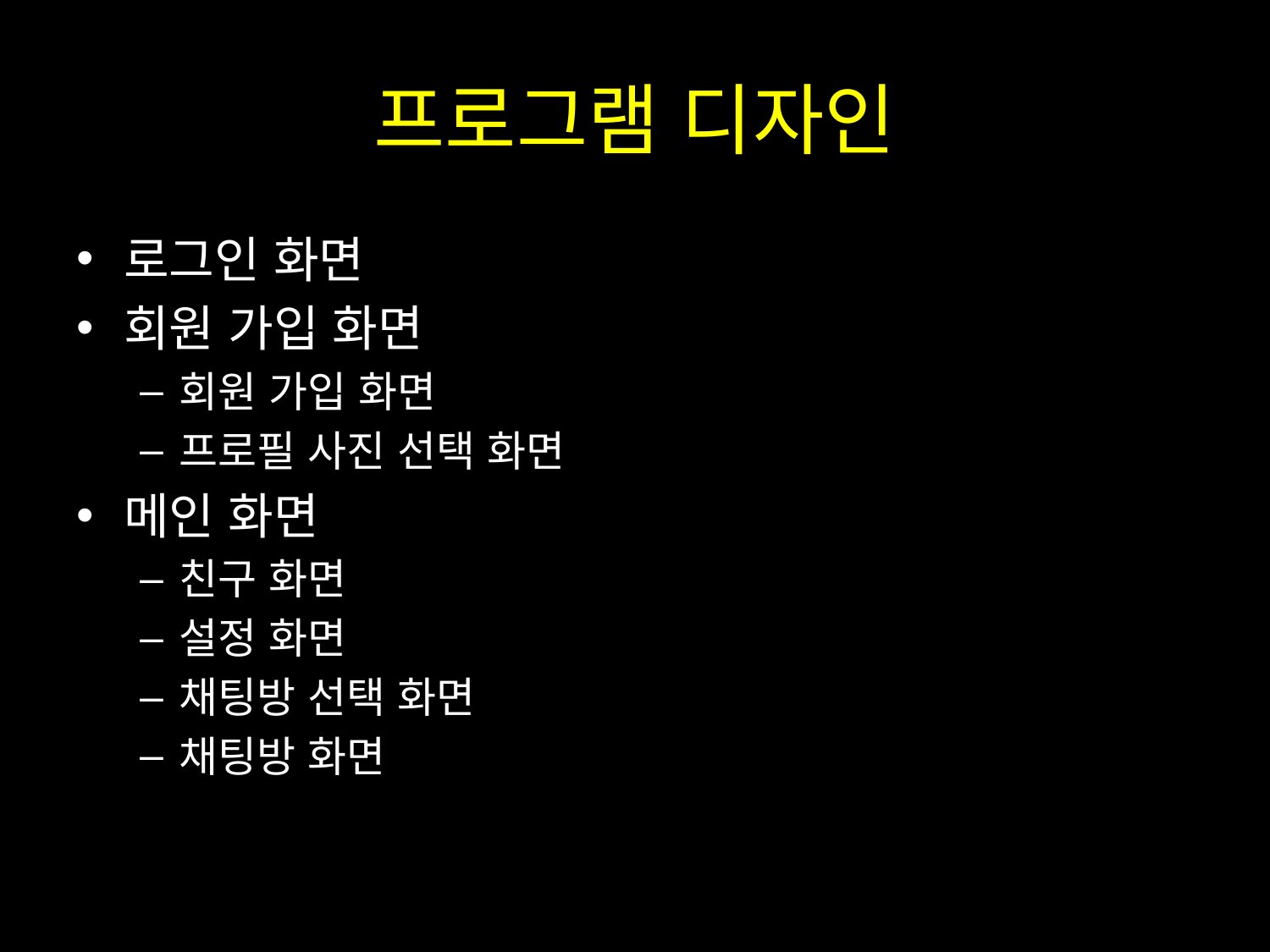

# 프로그램 디자인
로그인 화면
회원 가입 화면
회원 가입 화면
프로필 사진 선택 화면
메인 화면
친구 화면
설정 화면
채팅방 선택 화면
채팅방 화면